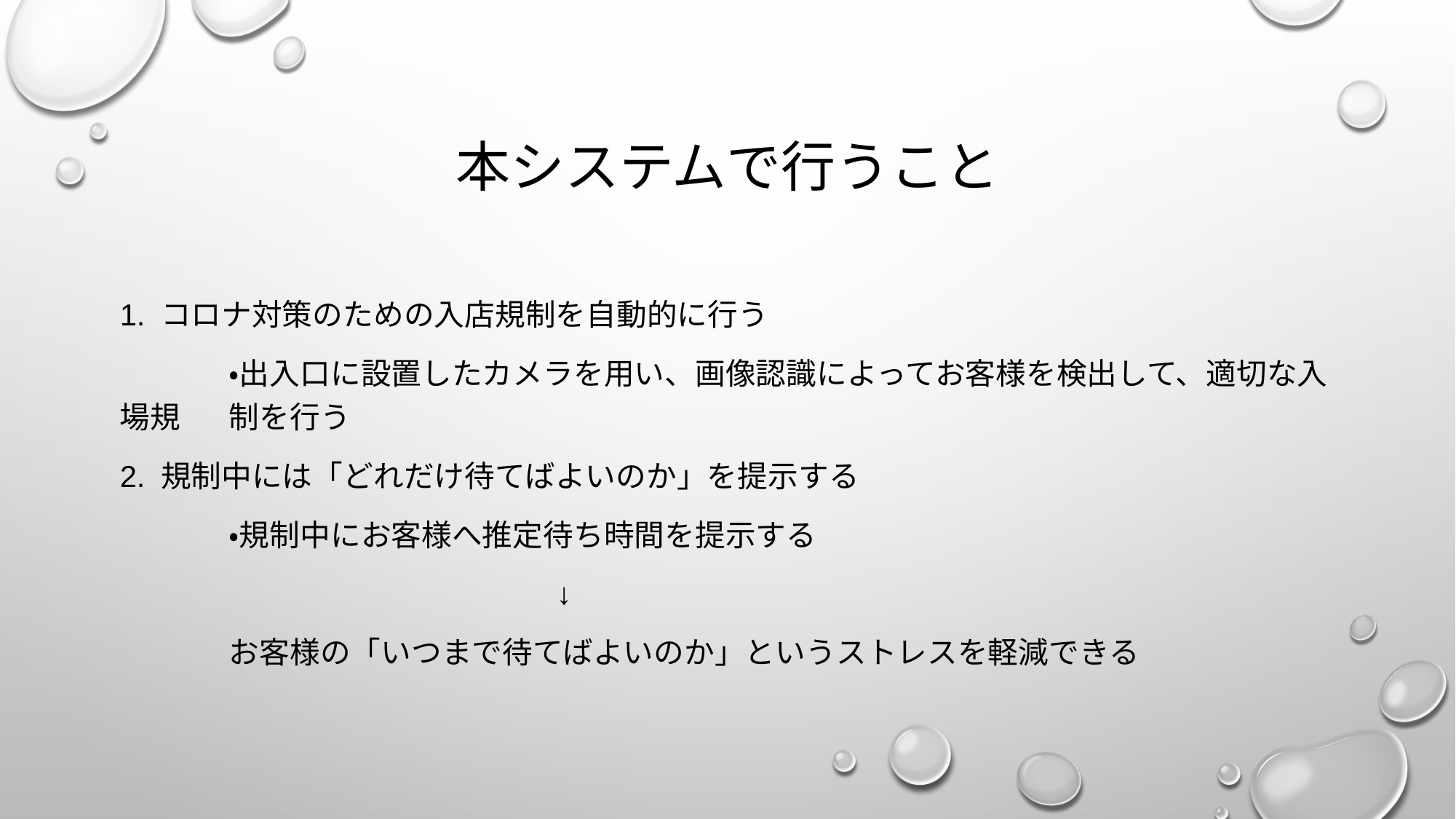

# 本システムで行うこと
1. コロナ対策のための入店規制を自動的に行う
	・出入口に設置したカメラを用い、画像認識によってお客様を検出して、適切な入場規	制を行う
2. 規制中には「どれだけ待てばよいのか」を提示する
	・規制中にお客様へ推定待ち時間を提示する
				↓
	お客様の「いつまで待てばよいのか」というストレスを軽減できる